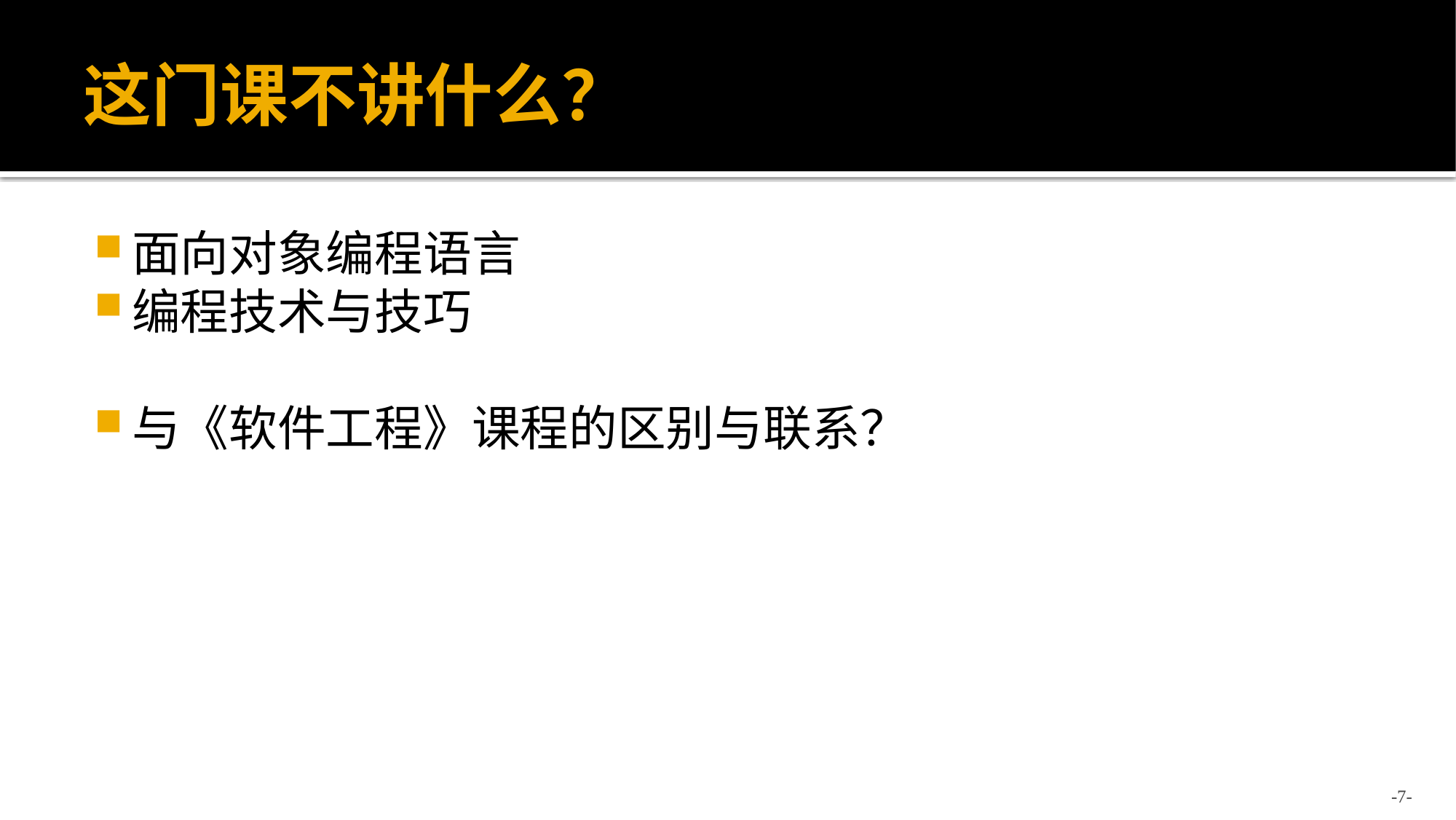

# 这门课不讲什么？
面向对象编程语言
编程技术与技巧

与《软件工程》课程的区别与联系？
-7-